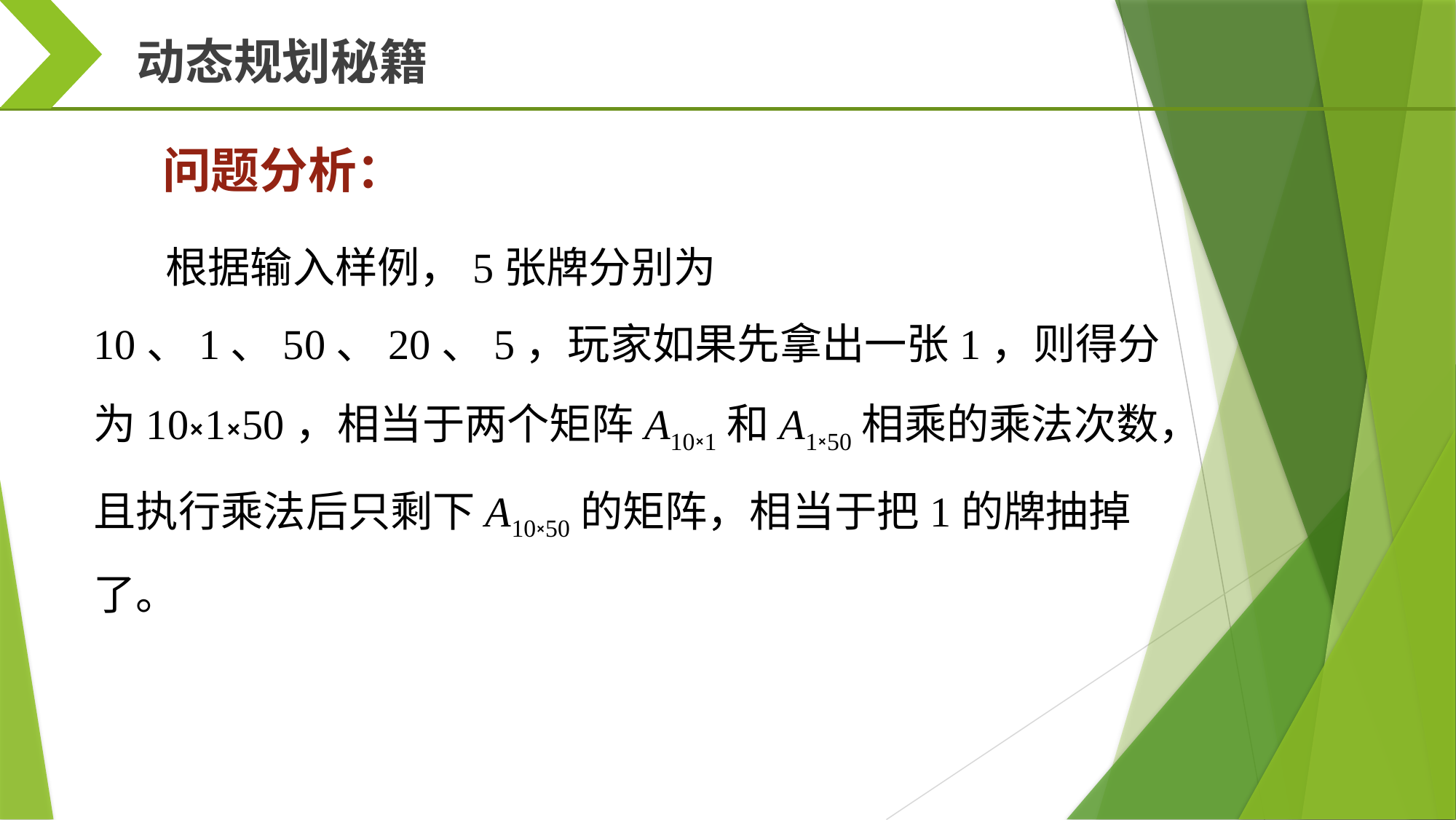

动态规划秘籍
问题分析：
根据输入样例，5张牌分别为10、1、50、20、5，玩家如果先拿出一张1，则得分为10×1×50，相当于两个矩阵A10×1和A1×50相乘的乘法次数，且执行乘法后只剩下A10×50的矩阵，相当于把1的牌抽掉了。